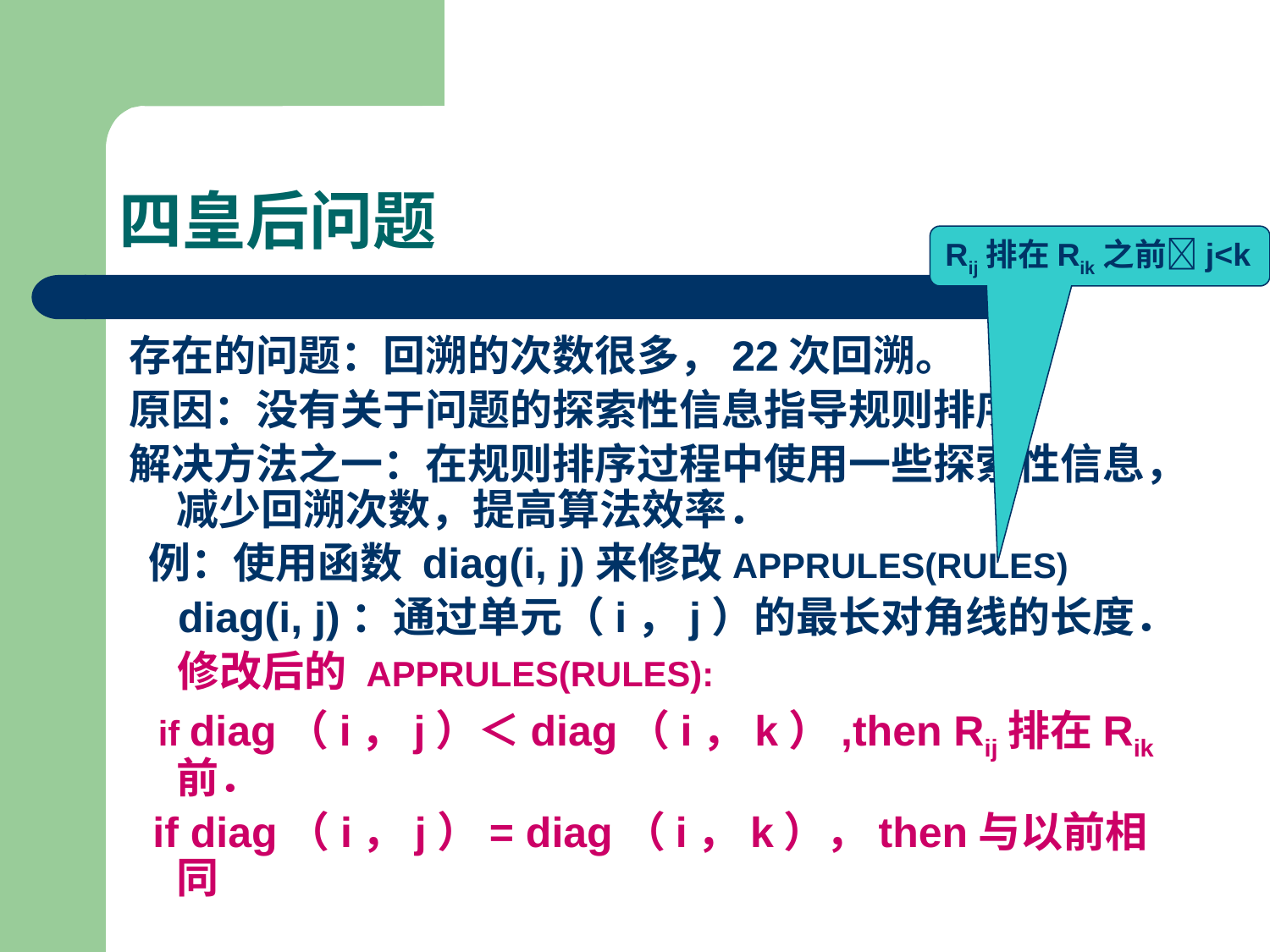

# 四皇后问题
Rij排在Rik之前↔j<k

存在的问题：回溯的次数很多，22次回溯。
原因：没有关于问题的探索性信息指导规则排序。
解决方法之一：在规则排序过程中使用一些探索性信息，减少回溯次数，提高算法效率．
 例：使用函数 diag(i, j)来修改APPRULES(RULES)
     diag(i, j)：通过单元（i，j）的最长对角线的长度．
    修改后的 APPRULES(RULES):
   if diag（i，j）＜diag（i，k）,then Rij排在Rik前．
  if diag（i，j）= diag（i，k），then与以前相同
10